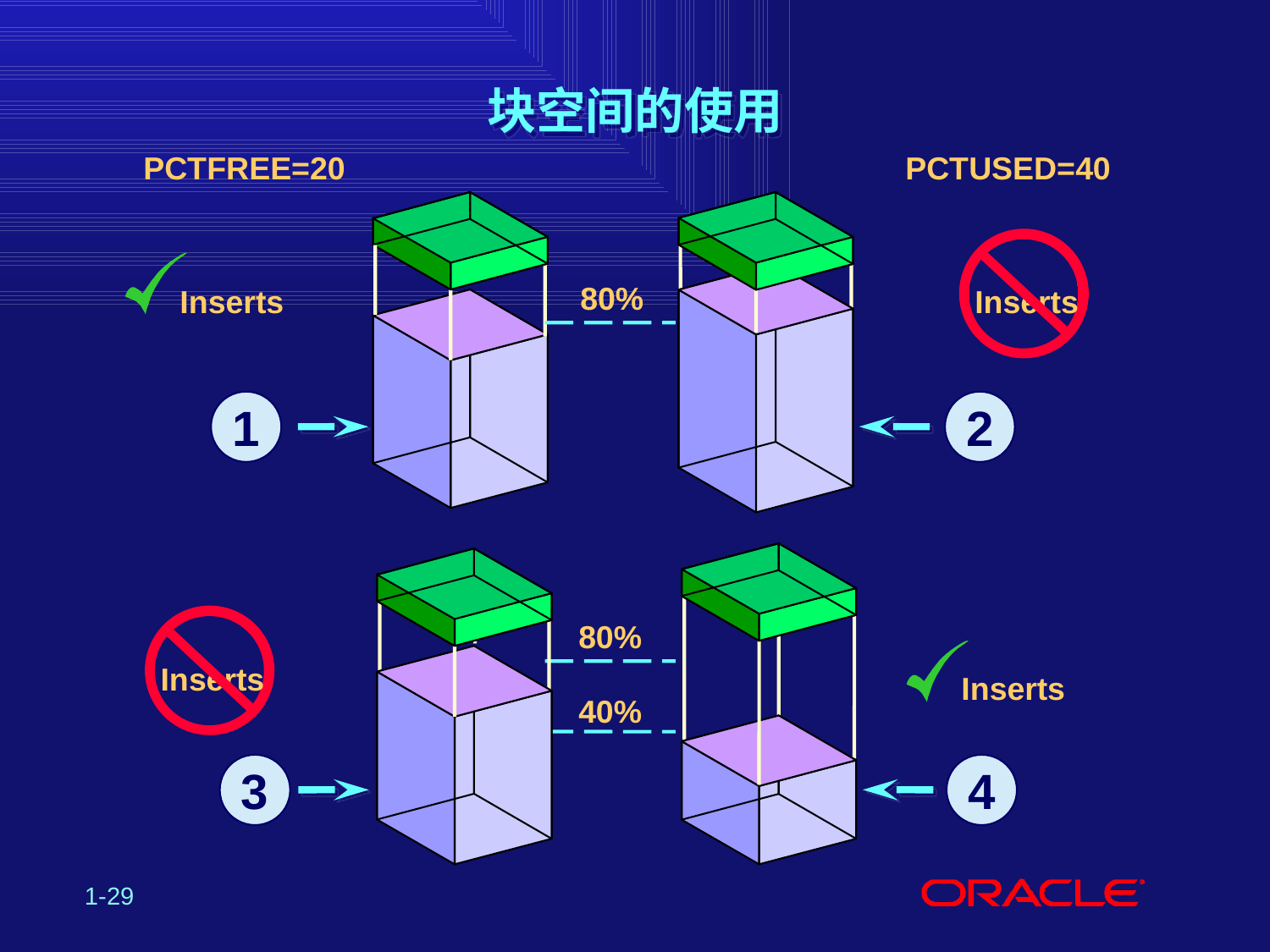

# 块空间的使用
PCTFREE=20					PCTUSED=40

80%
Inserts
Inserts

1
2

80%

Inserts

Inserts

40%

3
4